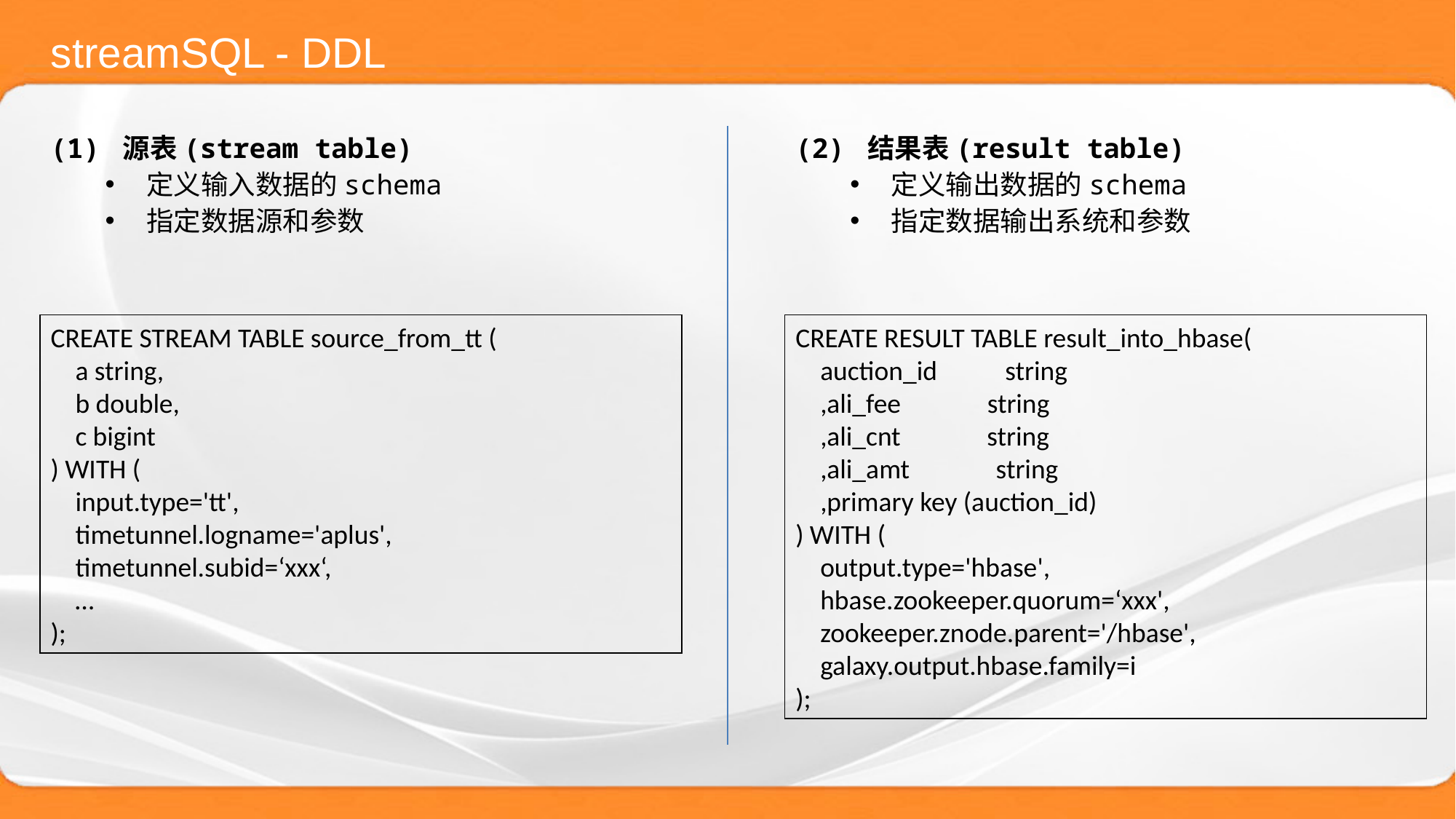

# streamSQL - DDL
(1) 源表(stream table)
定义输入数据的schema
指定数据源和参数

(2) 结果表(result table)
定义输出数据的schema
指定数据输出系统和参数

CREATE STREAM TABLE source_from_tt (
    a string,
    b double,
    c bigint
) WITH (
    input.type='tt',
    timetunnel.logname='aplus',
    timetunnel.subid=‘xxx‘,
    …
);
CREATE RESULT TABLE result_into_hbase(
    auction_id           string
    ,ali_fee              string
    ,ali_cnt              string
    ,ali_amt              string
    ,primary key (auction_id)
) WITH (
    output.type='hbase',
    hbase.zookeeper.quorum=‘xxx',
    zookeeper.znode.parent='/hbase',
    galaxy.output.hbase.family=i
);